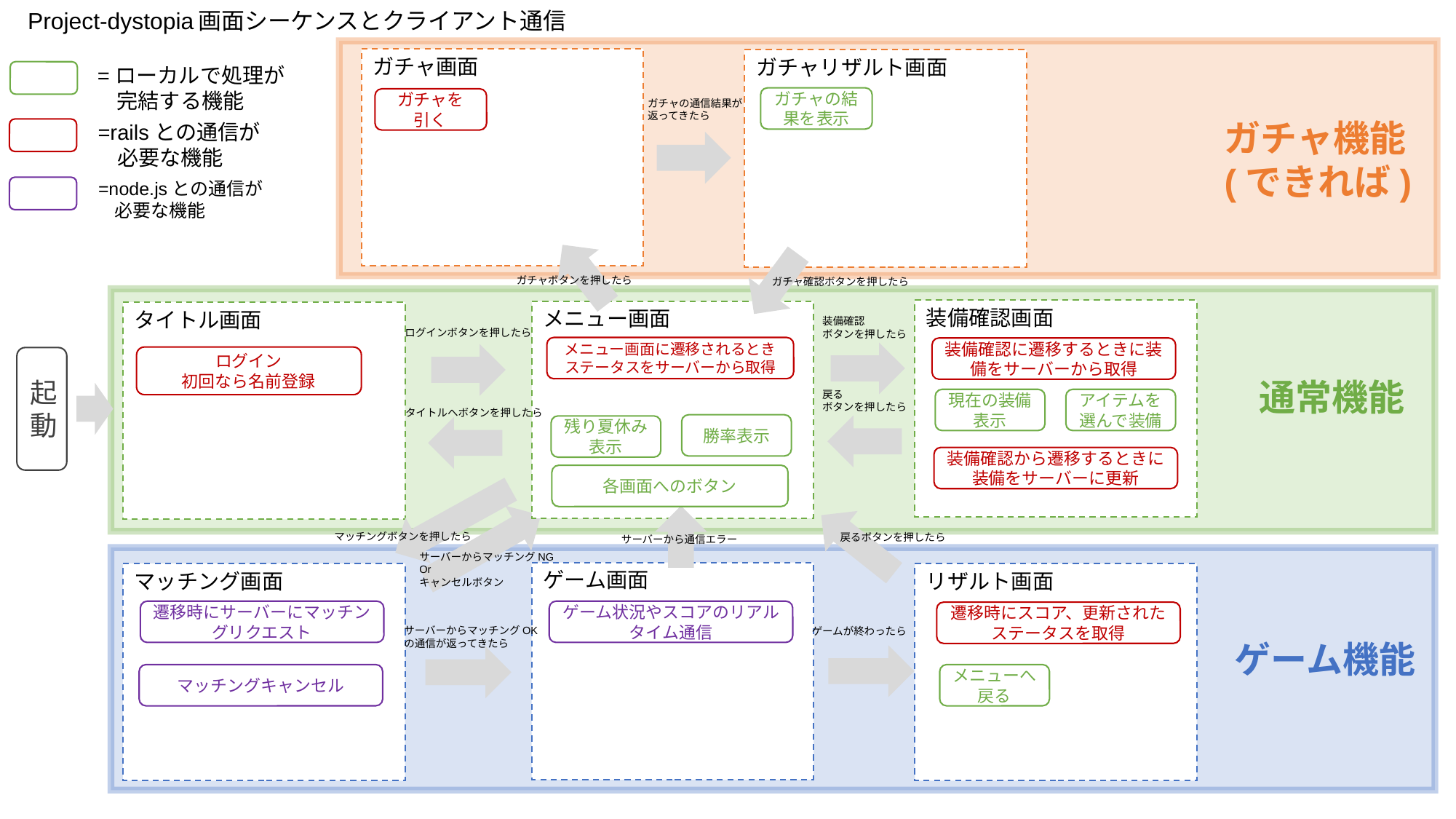

# Project-dystopia画面シーケンスとクライアント通信

ガチャ画面

ガチャリザルト画面

=ローカルで処理が
   完結する機能

ガチャの結果を表示
ガチャを
引く
ガチャの通信結果が
返ってきたら
ガチャ機能
(できれば)
=railsとの通信が
   必要な機能

=node.jsとの通信が
   必要な機能

ガチャボタンを押したら
ガチャ確認ボタンを押したら

装備確認画面
メニュー画面

タイトル画面

装備確認
ボタンを押したら
ログインボタンを押したら
メニュー画面に遷移されるときステータスをサーバーから取得
装備確認に遷移するときに装備をサーバーから取得

ログイン
初回なら名前登録
起動
通常機能
戻る
ボタンを押したら

現在の装備表示
アイテムを選んで装備
タイトルへボタンを押したら
勝率表示

残り夏休み表示

装備確認から遷移するときに装備をサーバーに更新
各画面へのボタン

マッチングボタンを押したら
戻るボタンを押したら
サーバーから通信エラー
サーバーからマッチングNG
Or
キャンセルボタン

ゲーム画面
マッチング画面

リザルト画面

遷移時にサーバーにマッチングリクエスト
ゲーム状況やスコアのリアルタイム通信
遷移時にスコア、更新されたステータスを取得
サーバーからマッチングOK
の通信が返ってきたら
ゲームが終わったら
ゲーム機能

マッチングキャンセル
メニューへ戻る